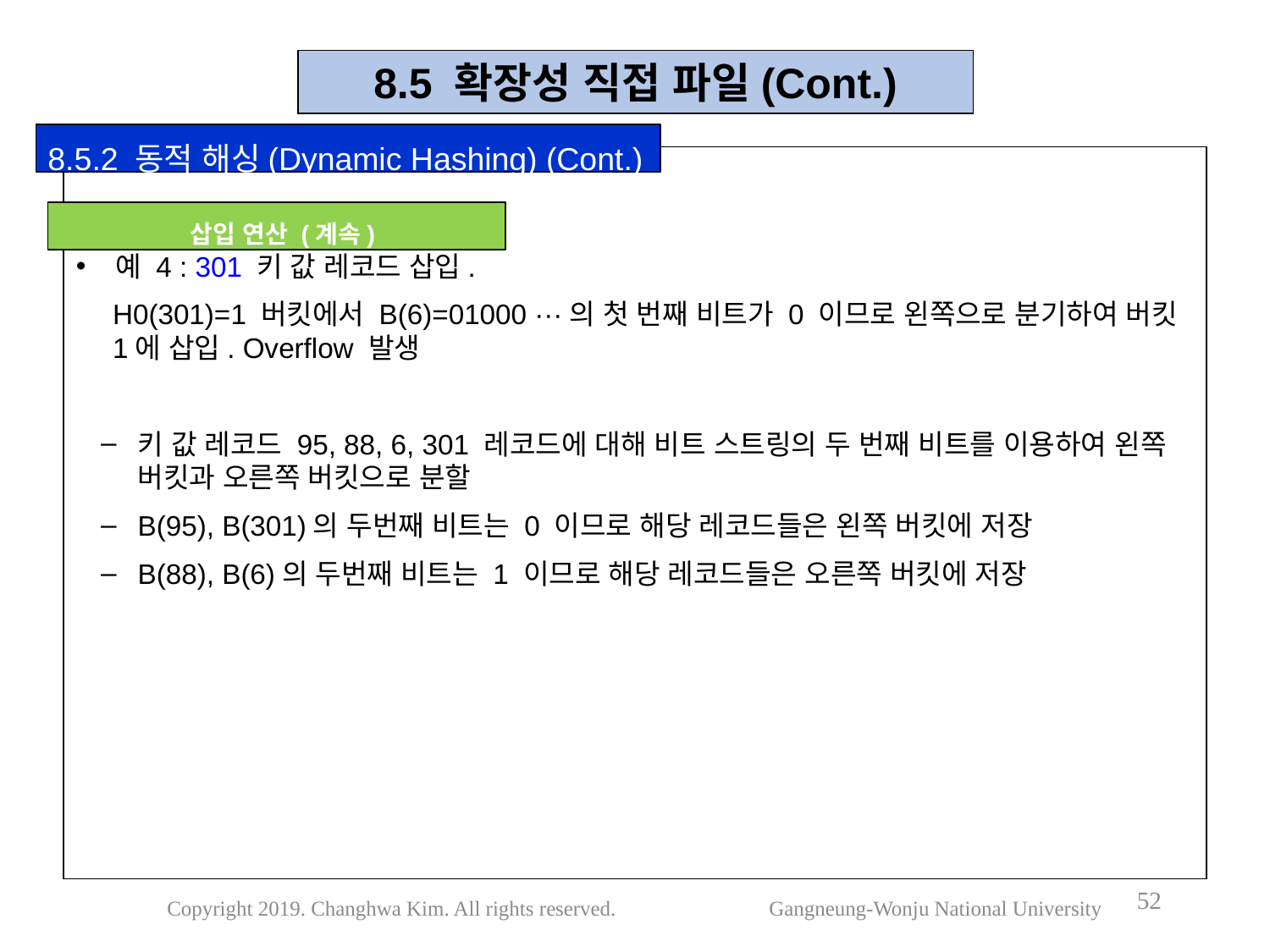

8.5 확장성 직접 파일(Cont.)
8.5.2 동적 해싱(Dynamic Hashing) (Cont.)

예 4 : 301 키 값 레코드 삽입.
H0(301)=1 버킷에서 B(6)=01000 ···의 첫 번째 비트가 0 이므로 왼쪽으로 분기하여 버킷 1에 삽입. Overflow 발생

키 값 레코드 95, 88, 6, 301 레코드에 대해 비트 스트링의 두 번째 비트를 이용하여 왼쪽 버킷과 오른쪽 버킷으로 분할
B(95), B(301)의 두번째 비트는 0 이므로 해당 레코드들은 왼쪽 버킷에 저장
B(88), B(6)의 두번째 비트는 1 이므로 해당 레코드들은 오른쪽 버킷에 저장

 삽입 연산 (계속)
52
Copyright 2019. Changhwa Kim. All rights reserved.                             Gangneung-Wonju National University